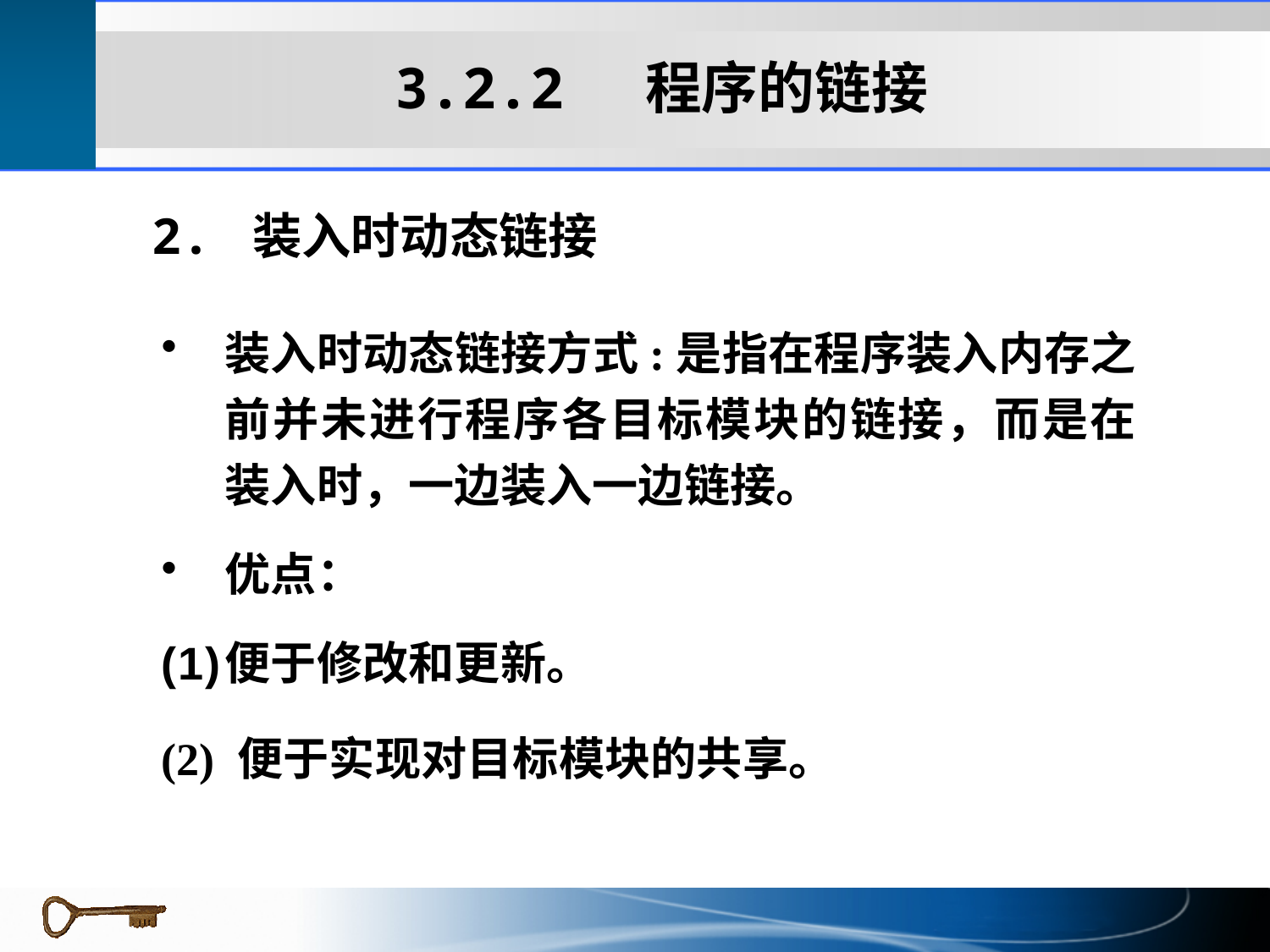

3.2.2  程序的链接
2. 装入时动态链接
装入时动态链接方式:是指在程序装入内存之前并未进行程序各目标模块的链接，而是在装入时，一边装入一边链接。
优点：
便于修改和更新。
(2) 便于实现对目标模块的共享。